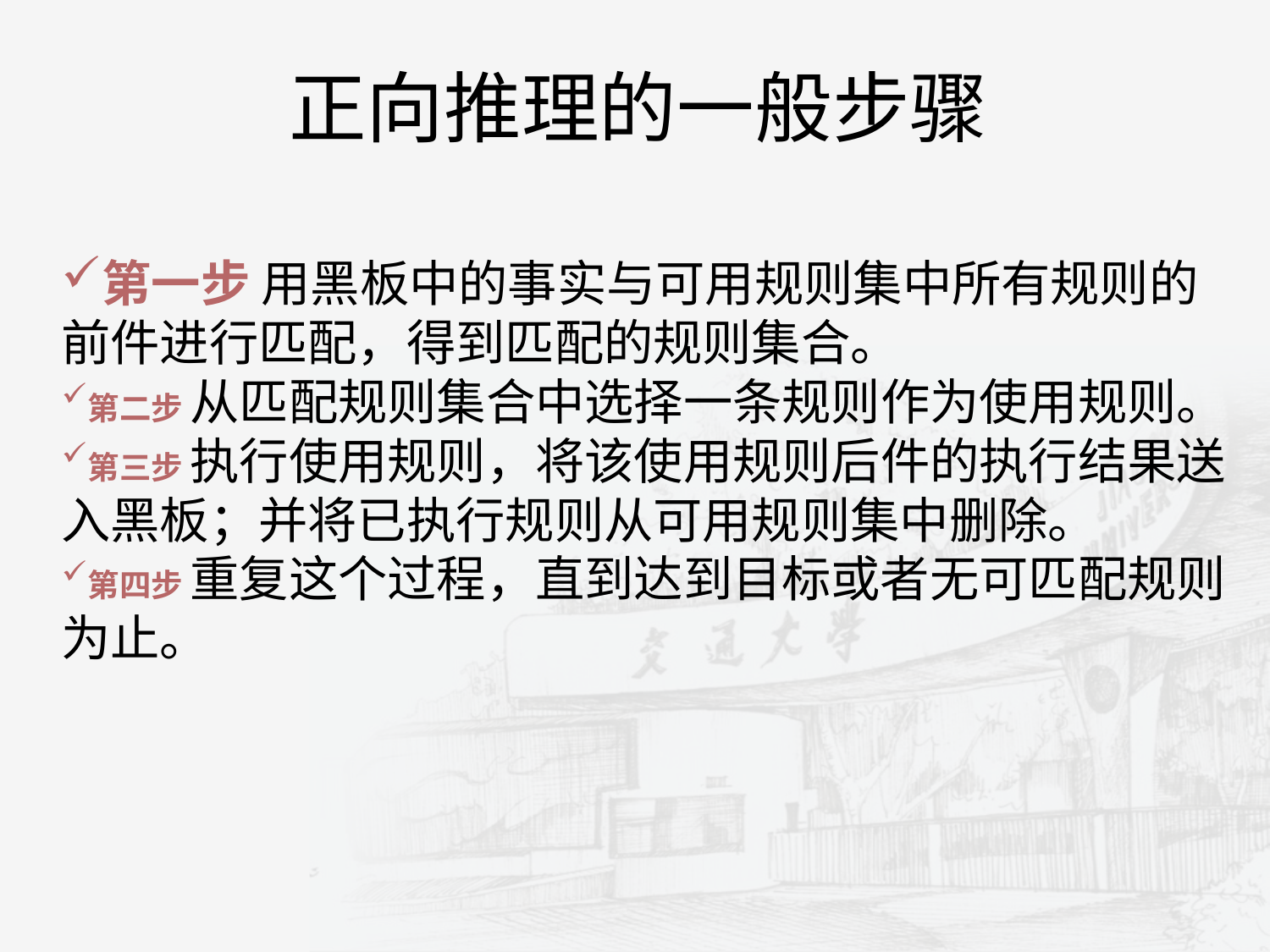

正向推理的一般步骤
第一步 用黑板中的事实与可用规则集中所有规则的前件进行匹配，得到匹配的规则集合。
第二步 从匹配规则集合中选择一条规则作为使用规则。
第三步 执行使用规则，将该使用规则后件的执行结果送入黑板；并将已执行规则从可用规则集中删除。
第四步 重复这个过程，直到达到目标或者无可匹配规则为止。
19